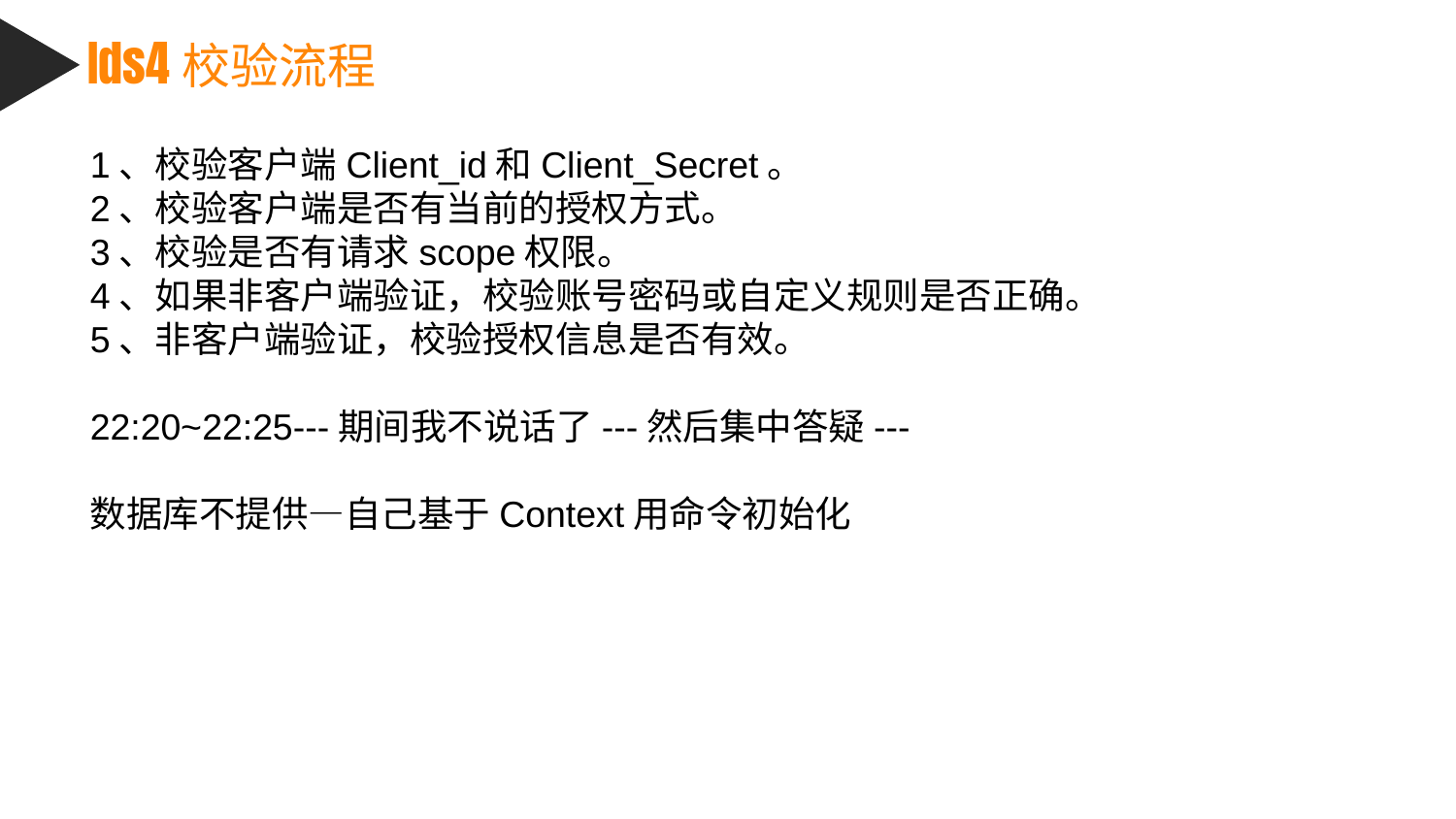

Ids4校验流程
1、校验客户端Client_id和Client_Secret。
2、校验客户端是否有当前的授权方式。
3、校验是否有请求scope权限。
4、如果非客户端验证，校验账号密码或自定义规则是否正确。
5、非客户端验证，校验授权信息是否有效。

22:20~22:25---期间我不说话了---然后集中答疑---

数据库不提供—自己基于Context用命令初始化